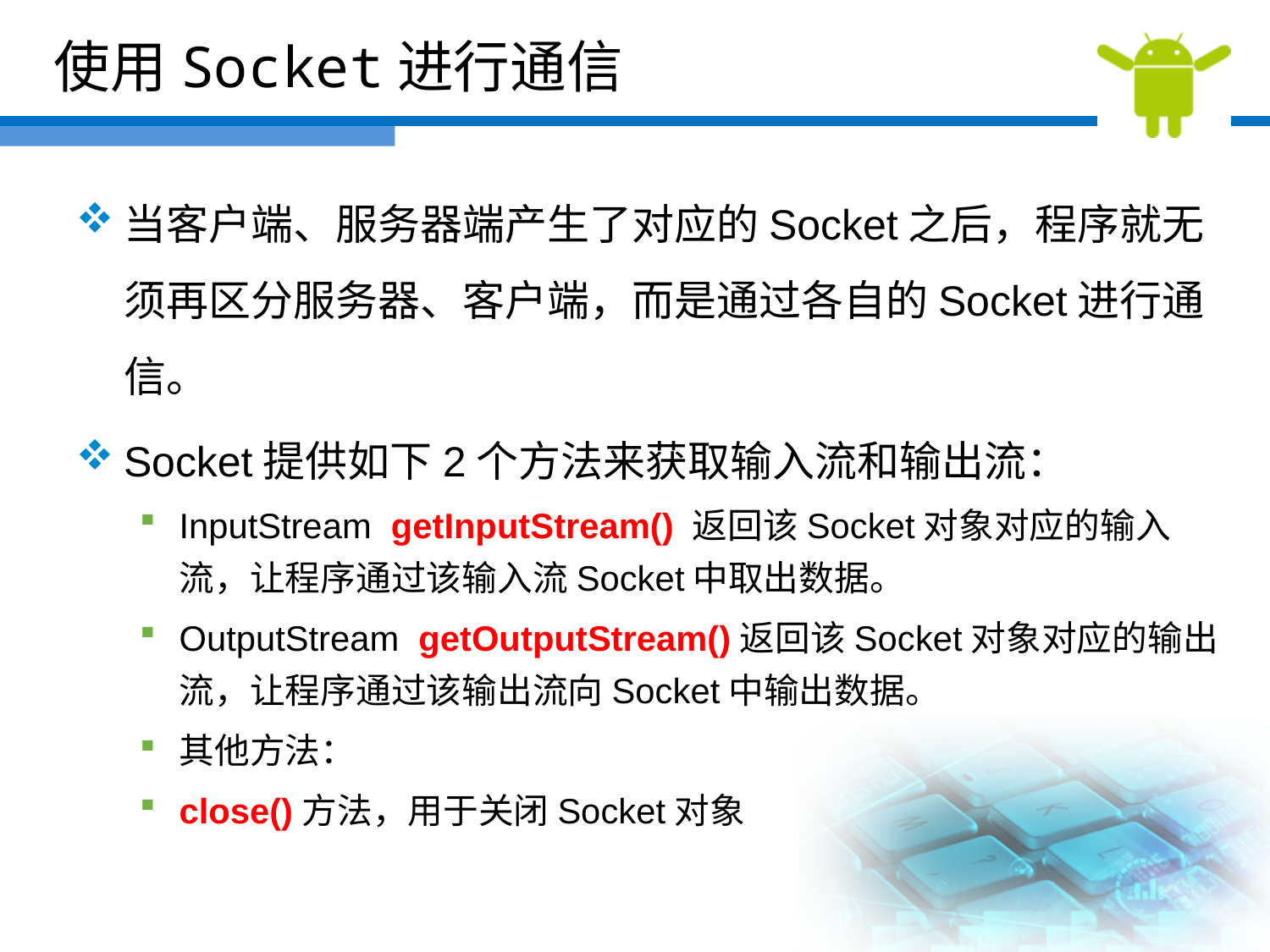

使用Socket进行通信
当客户端、服务器端产生了对应的Socket之后，程序就无须再区分服务器、客户端，而是通过各自的Socket进行通信。
Socket提供如下2个方法来获取输入流和输出流：
InputStream  getInputStream() 返回该Socket对象对应的输入流，让程序通过该输入流Socket中取出数据。
OutputStream  getOutputStream()返回该Socket对象对应的输出流，让程序通过该输出流向Socket中输出数据。
其他方法：
close()方法，用于关闭Socket对象